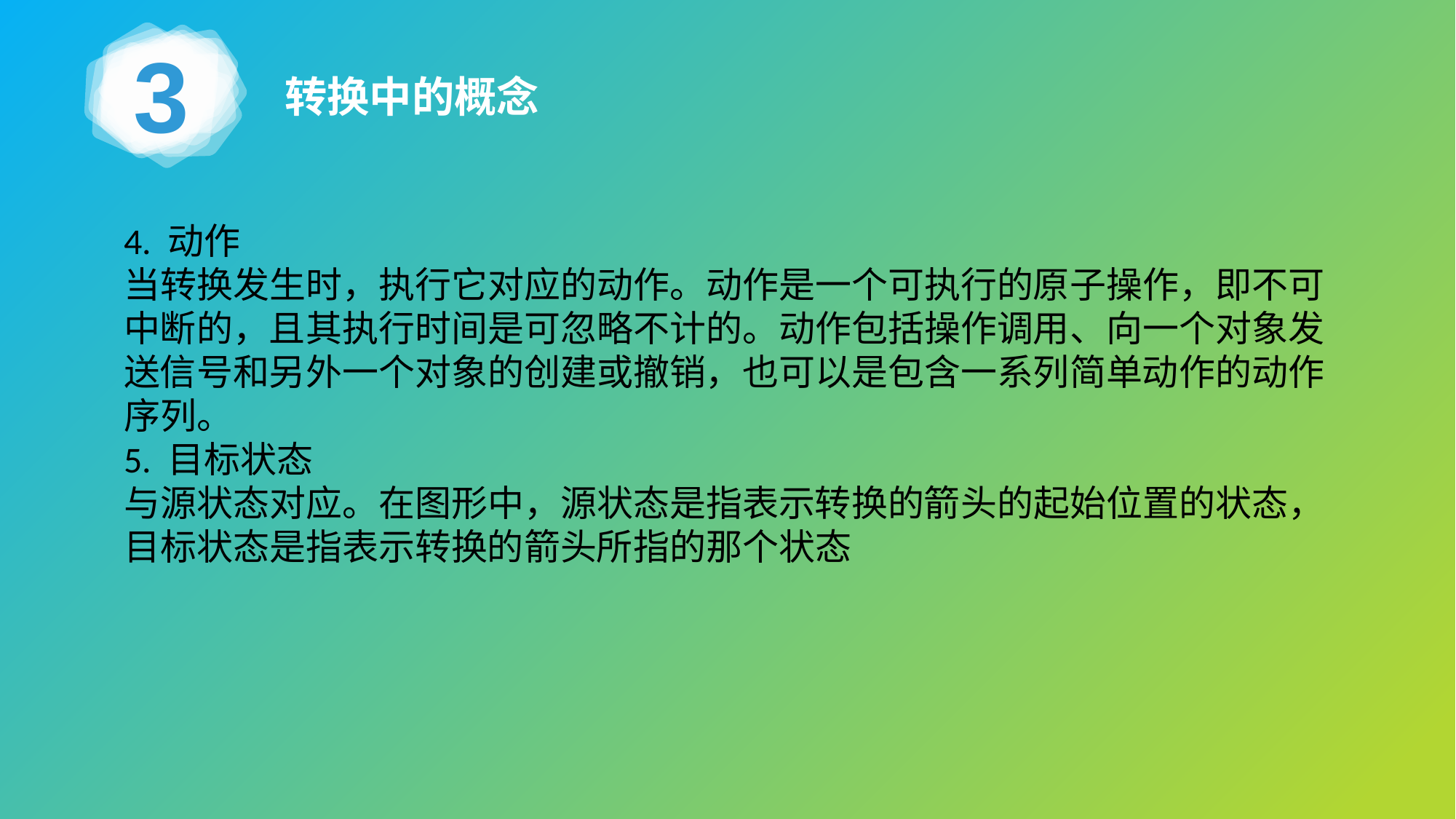

3

转换中的概念
4. 动作
当转换发生时，执行它对应的动作。动作是一个可执行的原子操作，即不可中断的，且其执行时间是可忽略不计的。动作包括操作调用、向一个对象发送信号和另外一个对象的创建或撤销，也可以是包含一系列简单动作的动作序列。
5. 目标状态
与源状态对应。在图形中，源状态是指表示转换的箭头的起始位置的状态，目标状态是指表示转换的箭头所指的那个状态